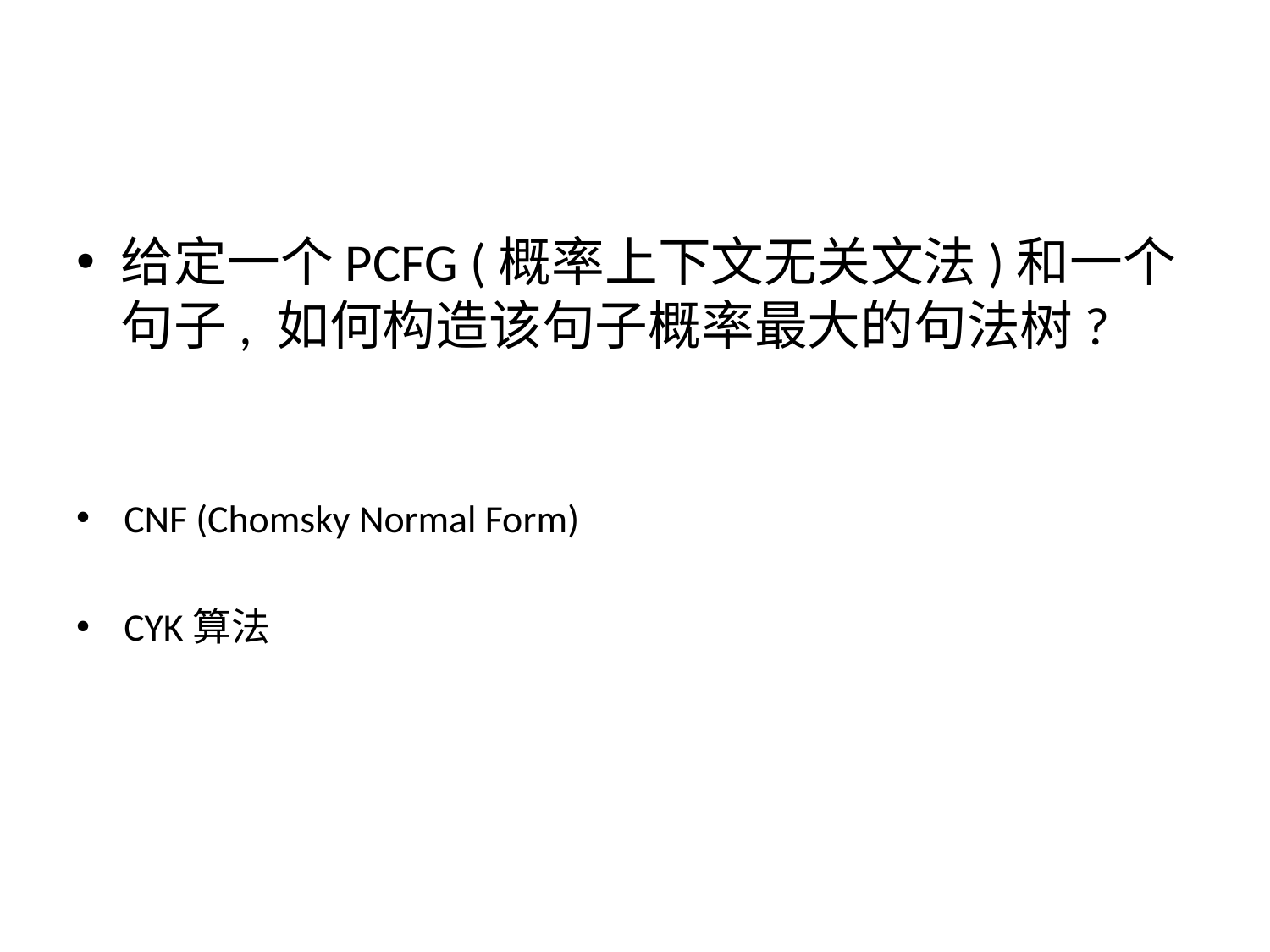

给定一个PCFG (概率上下文无关文法)和一个句子, 如何构造该句子概率最大的句法树?
CNF (Chomsky Normal Form)

CYK算法